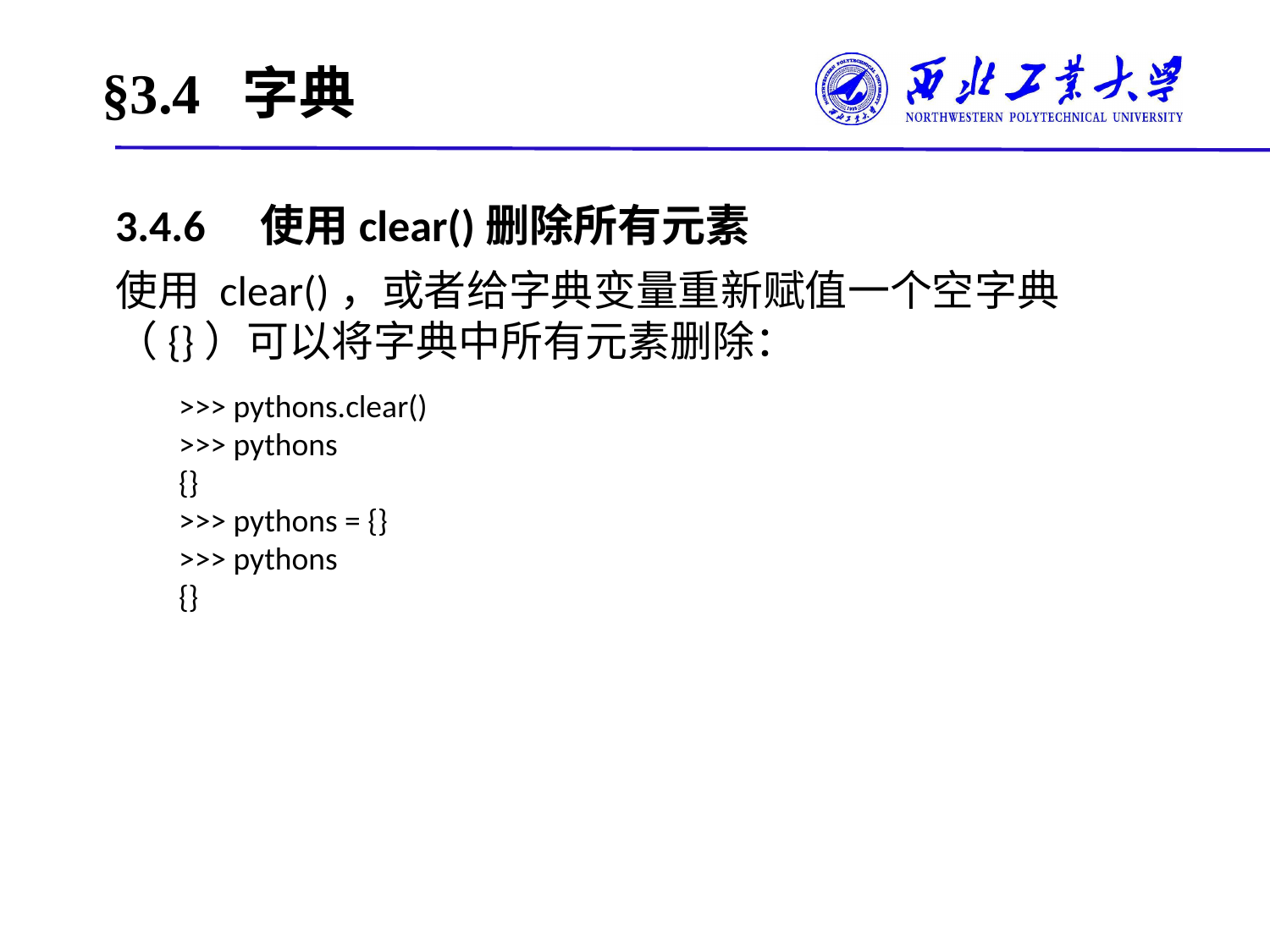

# §3.4  字典
3.4.6　使用clear()删除所有元素

使用 clear()，或者给字典变量重新赋值一个空字典（{}）可以将字典中所有元素删除：
>>> pythons.clear()
>>> pythons
{}
>>> pythons = {}
>>> pythons
{}